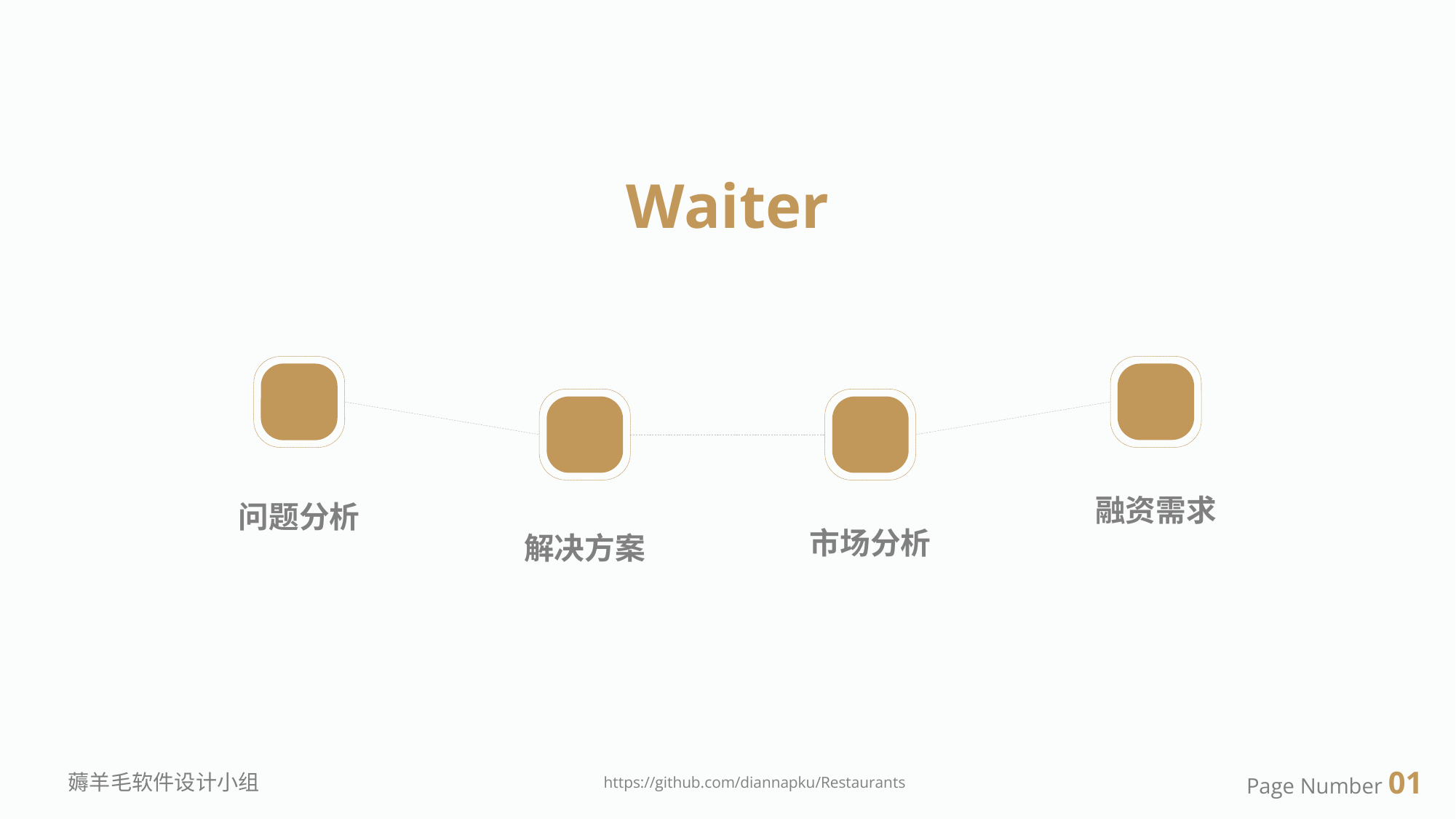

Waiter

融资需求
问题分析
市场分析
解决方案
Page Number 01
薅羊毛软件设计小组
https://github.com/diannapku/Restaurants